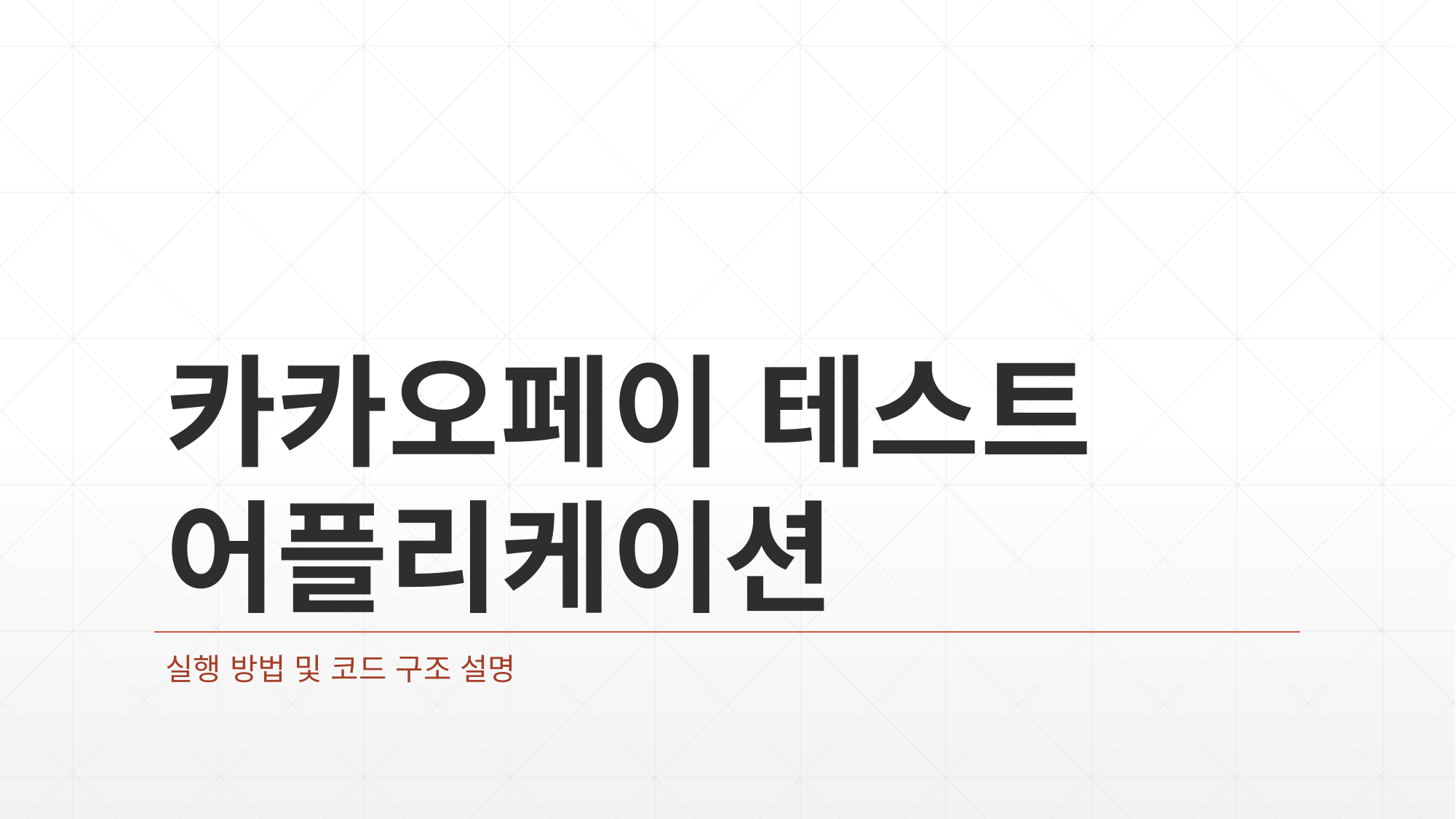

# 카카오페이 테스트 어플리케이션
실행 방법 및 코드 구조 설명